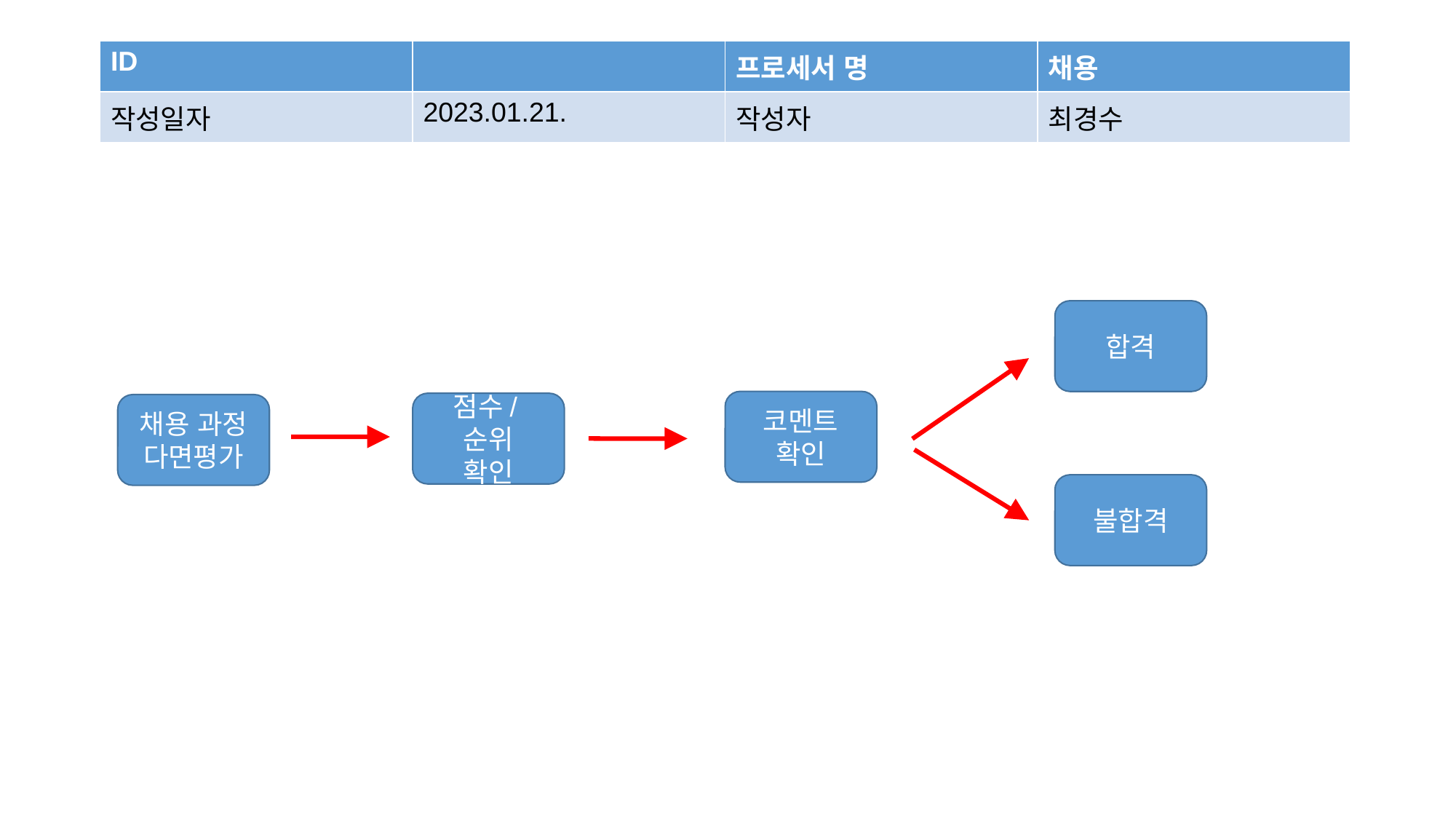

| ID |  | 프로세서 명 | 채용 |
| --- | --- | --- | --- |
| 작성일자 | 2023.01.21. | 작성자 | 최경수 |
합격
코멘트
확인
점수/순위
확인
채용 과정
다면평가
불합격